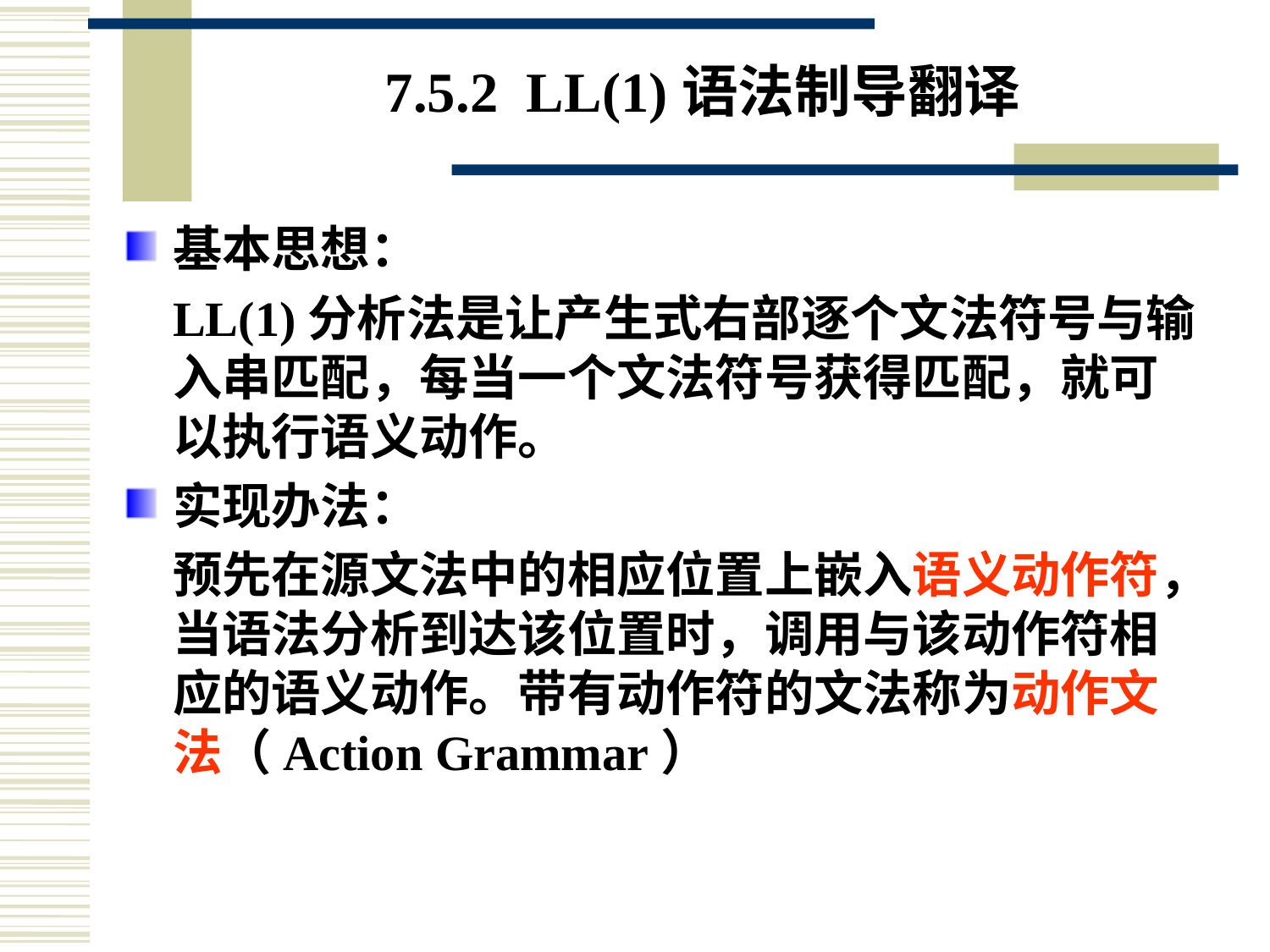

# 7.5.2  LL(1)语法制导翻译
基本思想：
	LL(1)分析法是让产生式右部逐个文法符号与输入串匹配，每当一个文法符号获得匹配，就可以执行语义动作。
实现办法：
	预先在源文法中的相应位置上嵌入语义动作符，当语法分析到达该位置时，调用与该动作符相应的语义动作。带有动作符的文法称为动作文法（Action Grammar）